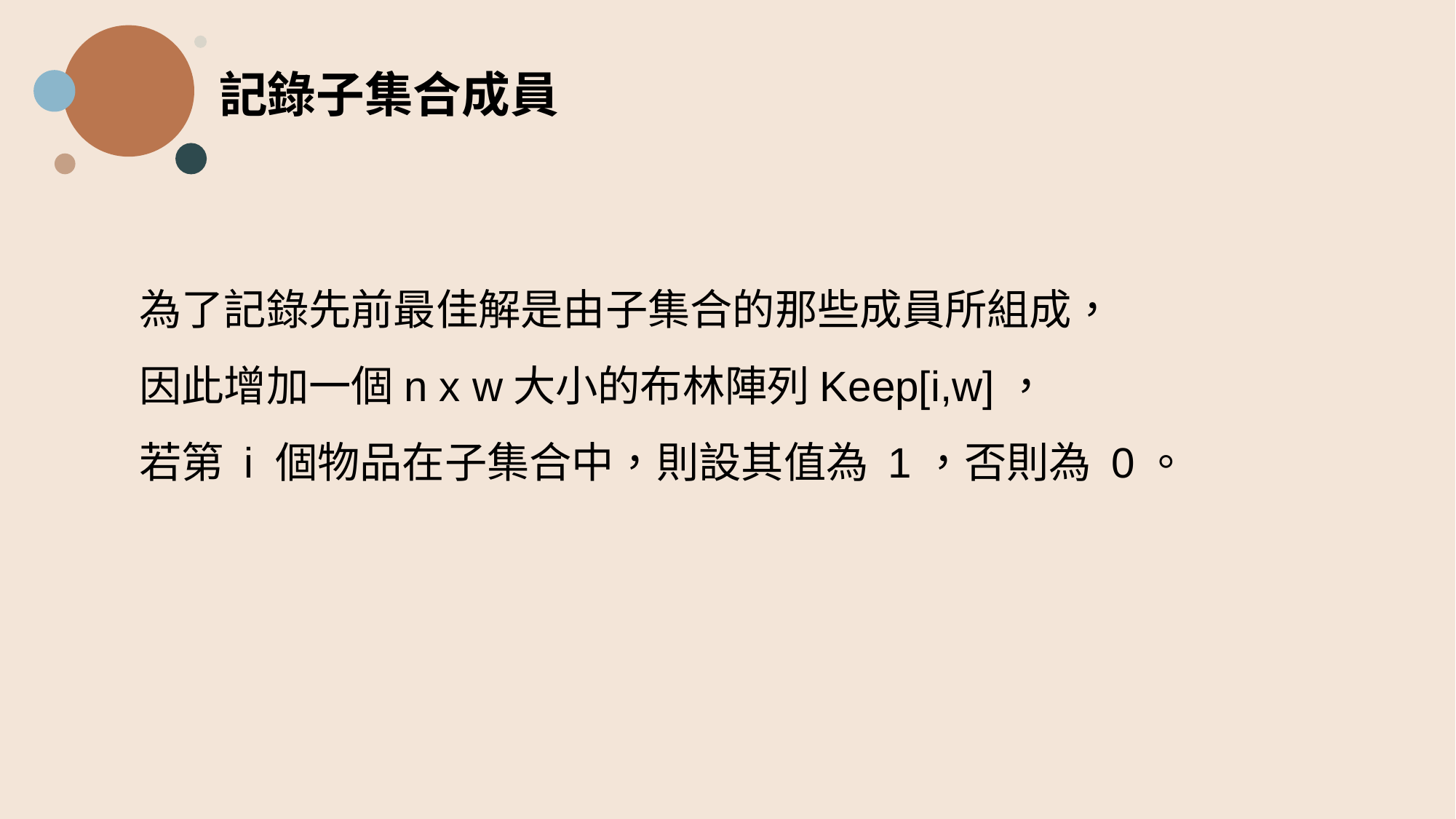

記錄子集合成員
為了記錄先前最佳解是由子集合的那些成員所組成，
因此增加一個n x w大小的布林陣列Keep[i,w]，
若第 i 個物品在子集合中，則設其值為 1，否則為 0。